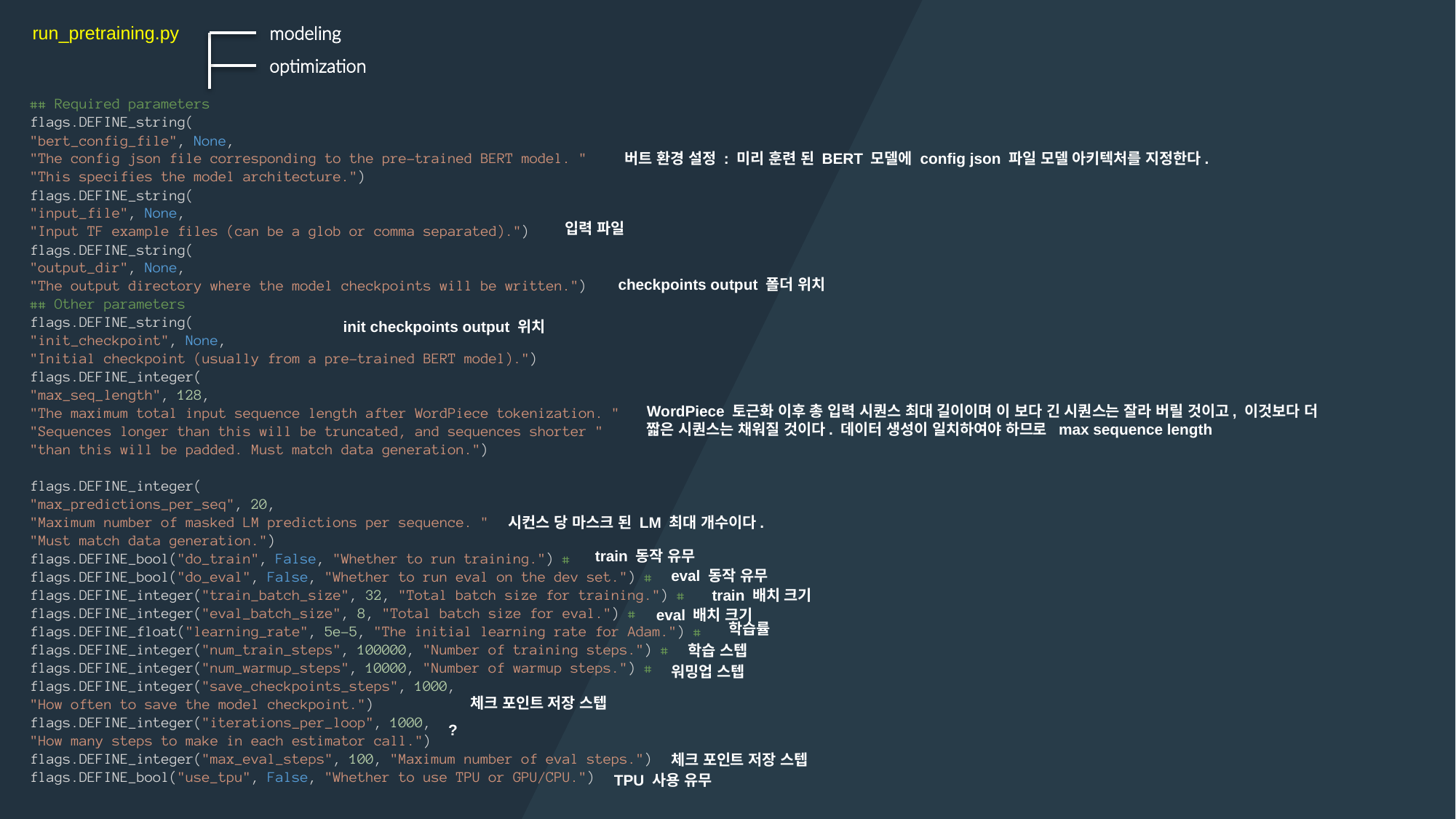

run_pretraining.py
modeling
optimization
## Required parameters
flags.DEFINE_string(
"bert_config_file", None,
"The config json file corresponding to the pre-trained BERT model. "
"This specifies the model architecture.")
flags.DEFINE_string(
"input_file", None,
"Input TF example files (can be a glob or comma separated).")
flags.DEFINE_string(
"output_dir", None,
"The output directory where the model checkpoints will be written.")
## Other parameters
flags.DEFINE_string(
"init_checkpoint", None,
"Initial checkpoint (usually from a pre-trained BERT model).")
flags.DEFINE_integer(
"max_seq_length", 128,
"The maximum total input sequence length after WordPiece tokenization. "
"Sequences longer than this will be truncated, and sequences shorter "
"than this will be padded. Must match data generation.")
flags.DEFINE_integer(
"max_predictions_per_seq", 20,
"Maximum number of masked LM predictions per sequence. "
"Must match data generation.")
flags.DEFINE_bool("do_train", False, "Whether to run training.") #
flags.DEFINE_bool("do_eval", False, "Whether to run eval on the dev set.") #
flags.DEFINE_integer("train_batch_size", 32, "Total batch size for training.") #
flags.DEFINE_integer("eval_batch_size", 8, "Total batch size for eval.") #
flags.DEFINE_float("learning_rate", 5e-5, "The initial learning rate for Adam.") #
flags.DEFINE_integer("num_train_steps", 100000, "Number of training steps.") #
flags.DEFINE_integer("num_warmup_steps", 10000, "Number of warmup steps.") #
flags.DEFINE_integer("save_checkpoints_steps", 1000,
"How often to save the model checkpoint.")
flags.DEFINE_integer("iterations_per_loop", 1000,
"How many steps to make in each estimator call.")
flags.DEFINE_integer("max_eval_steps", 100, "Maximum number of eval steps.")
flags.DEFINE_bool("use_tpu", False, "Whether to use TPU or GPU/CPU.")
버트 환경 설정 : 미리 훈련 된 BERT 모델에 config json 파일 모델 아키텍처를 지정한다.
입력 파일
checkpoints output 폴더 위치
init checkpoints output 위치
WordPiece 토근화 이후 총 입력 시퀀스 최대 길이이며 이 보다 긴 시퀀스는 잘라 버릴 것이고, 이것보다 더 짧은 시퀀스는 채워질 것이다. 데이터 생성이 일치하여야 하므로  max sequence length
시컨스 당 마스크 된 LM 최대 개수이다.
train 동작 유무
eval 동작 유무
train 배치 크기
eval 배치 크기
학습률
학습 스텝
워밍업 스텝
체크 포인트 저장 스텝
?
체크 포인트 저장 스텝
TPU 사용 유무